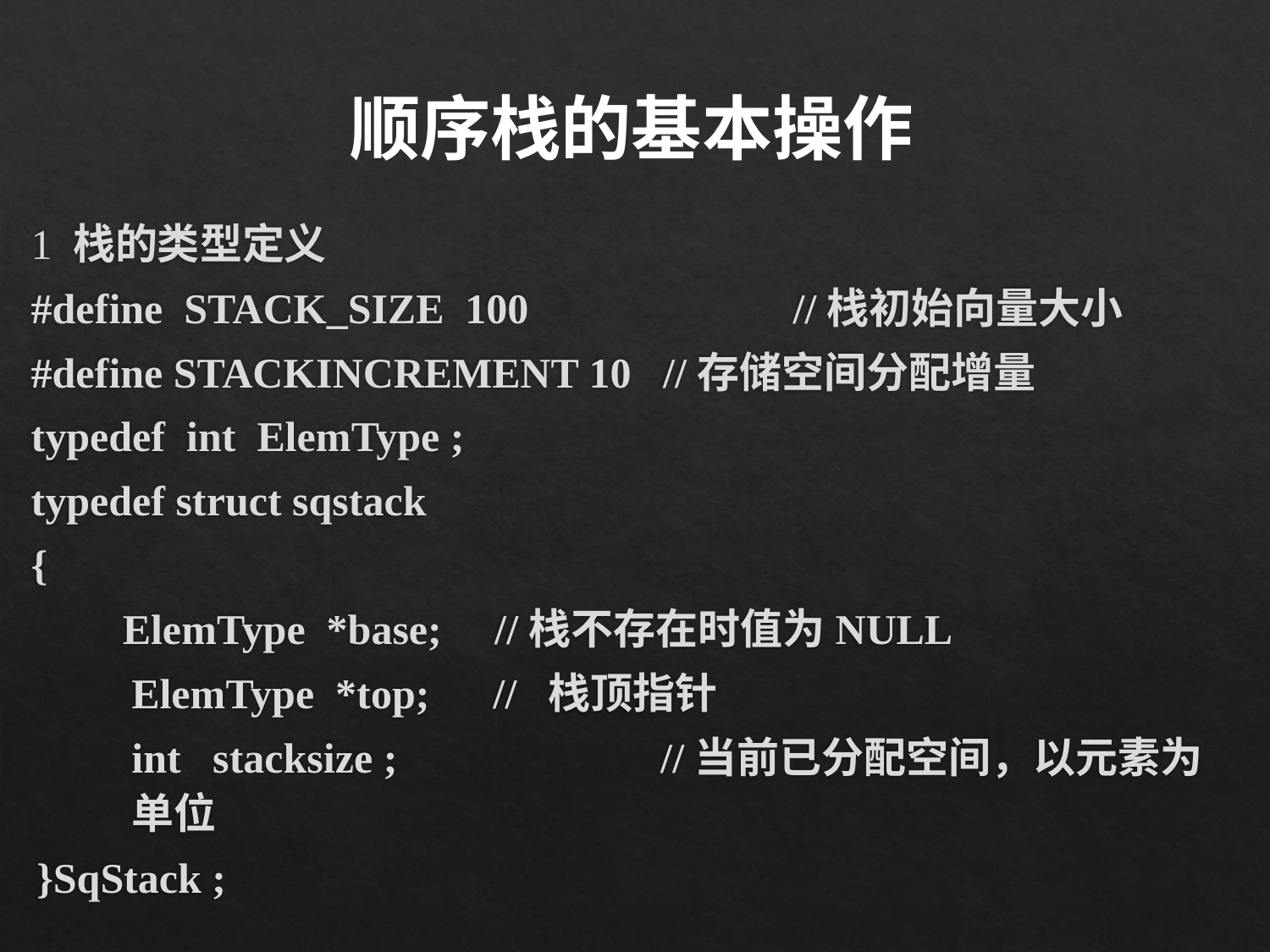

顺序栈的基本操作
# 1 栈的类型定义
#define  STACK_SIZE  100    		//栈初始向量大小
#define STACKINCREMENT 10   //存储空间分配增量
typedef  int  ElemType ;
typedef struct sqstack
{
    ElemType  *base;     //栈不存在时值为NULL
ElemType  *top;      //  栈顶指针
int   stacksize ; 		  //当前已分配空间，以元素为单位
}SqStack ;